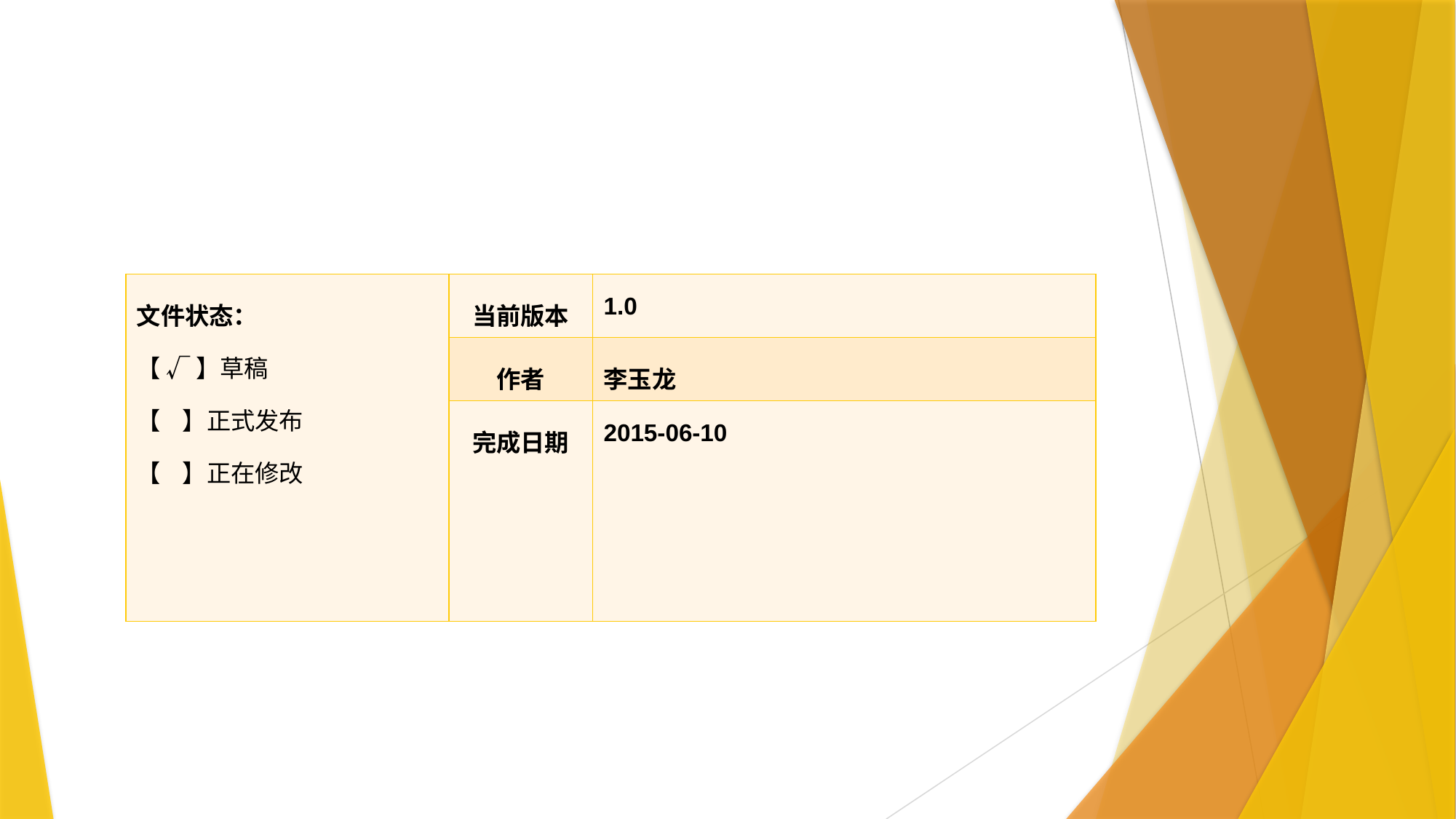

| 文件状态： 【 √ 】草稿 【 】正式发布 【 】正在修改 | 当前版本 | 1.0 |
| --- | --- | --- |
|  | 作者 | 李玉龙 |
|  | 完成日期 | 2015-06-10 |